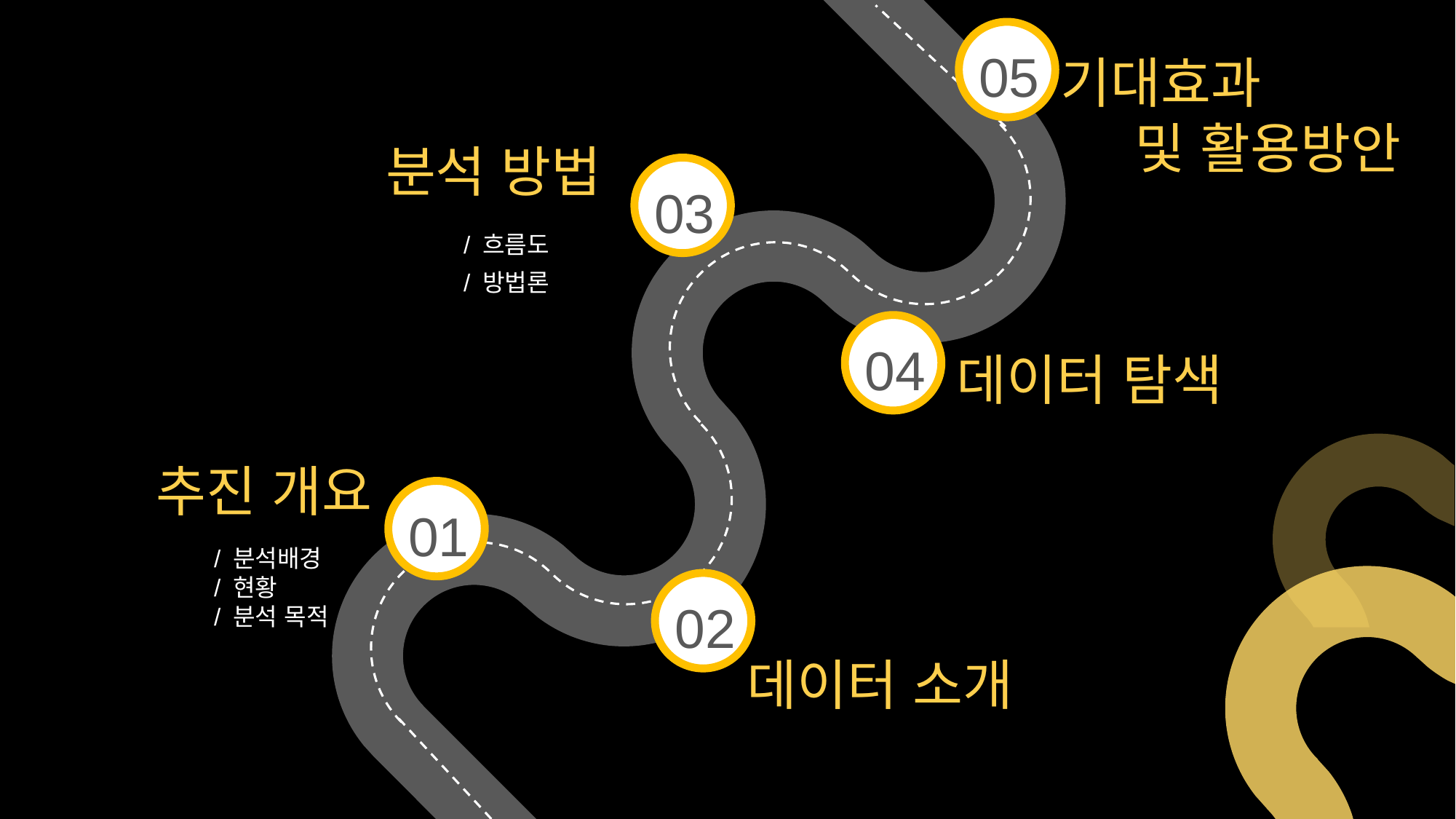

05
기대효과
    및 활용방안

분석 방법

03
/ 흐름도
/ 방법론

04
데이터 탐색

추진 개요

01
/ 분석배경
/ 현황
/ 분석 목적

02
데이터 소개